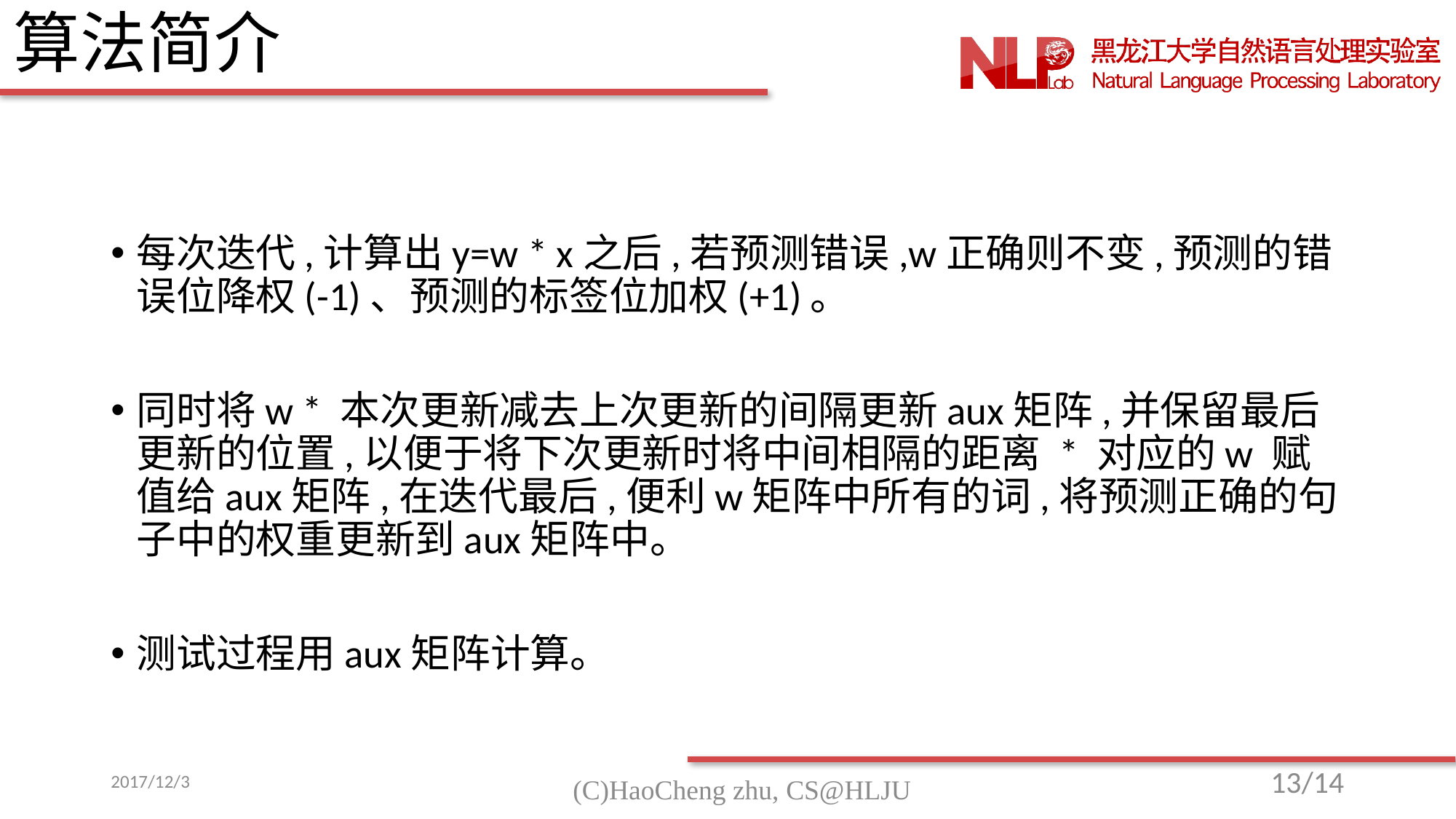

# 算法简介

每次迭代,计算出y=w * x之后,若预测错误,w正确则不变,预测的错误位降权(-1)、预测的标签位加权(+1)。

同时将w * 本次更新减去上次更新的间隔更新aux矩阵,并保留最后更新的位置,以便于将下次更新时将中间相隔的距离 * 对应的w 赋值给aux矩阵,在迭代最后,便利w矩阵中所有的词,将预测正确的句子中的权重更新到aux矩阵中。

测试过程用aux矩阵计算。
2017/12/3
13/14
(C)HaoCheng zhu, CS@HLJU